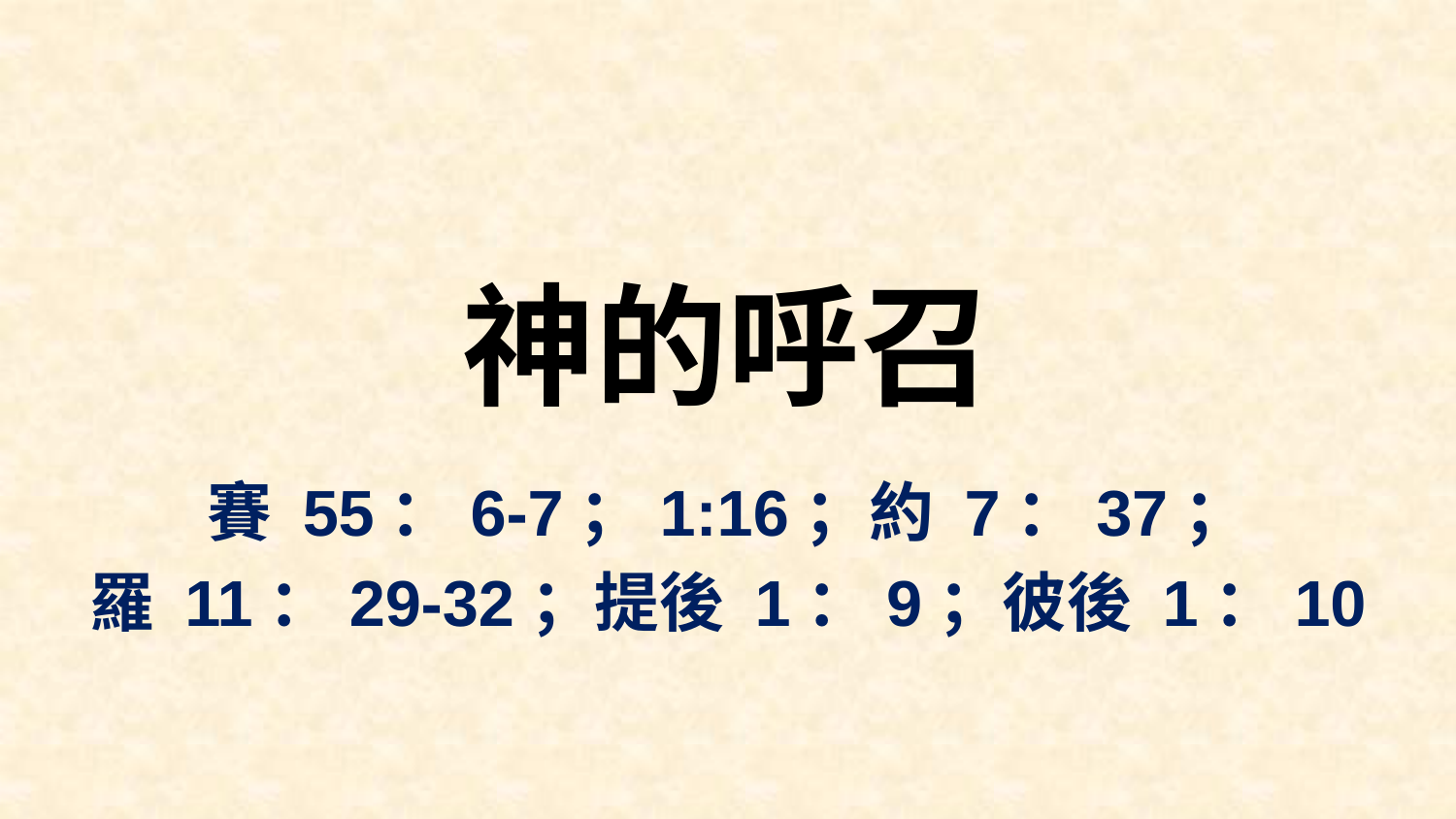

# 神的呼召
賽 55：6-7；1:16；約 7：37；
羅 11：29-32；提後 1：9；彼後 1：10